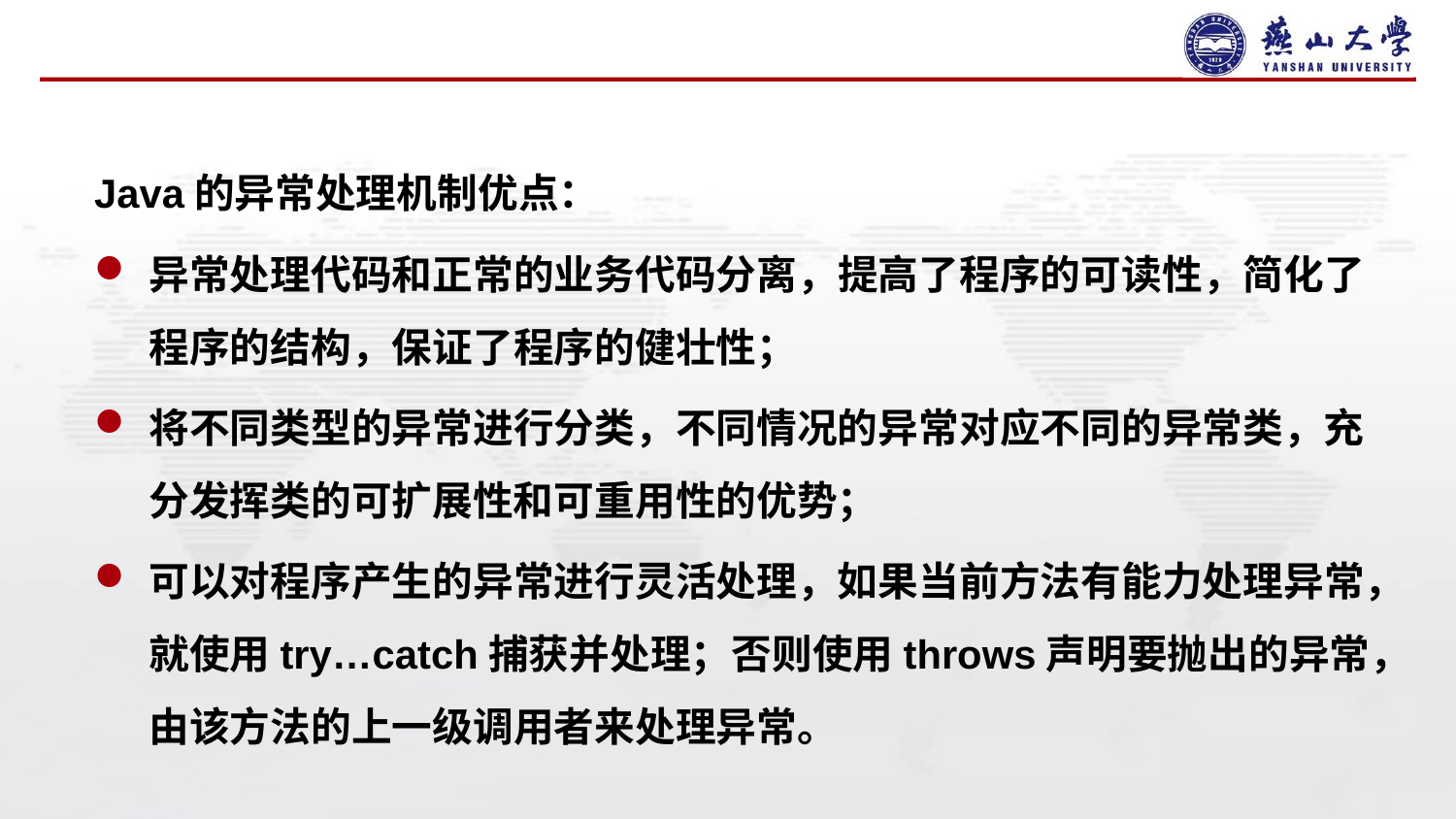

#
Java的异常处理机制优点：
异常处理代码和正常的业务代码分离，提高了程序的可读性，简化了程序的结构，保证了程序的健壮性；
将不同类型的异常进行分类，不同情况的异常对应不同的异常类，充分发挥类的可扩展性和可重用性的优势；
可以对程序产生的异常进行灵活处理，如果当前方法有能力处理异常，就使用try…catch捕获并处理；否则使用throws声明要抛出的异常，由该方法的上一级调用者来处理异常。